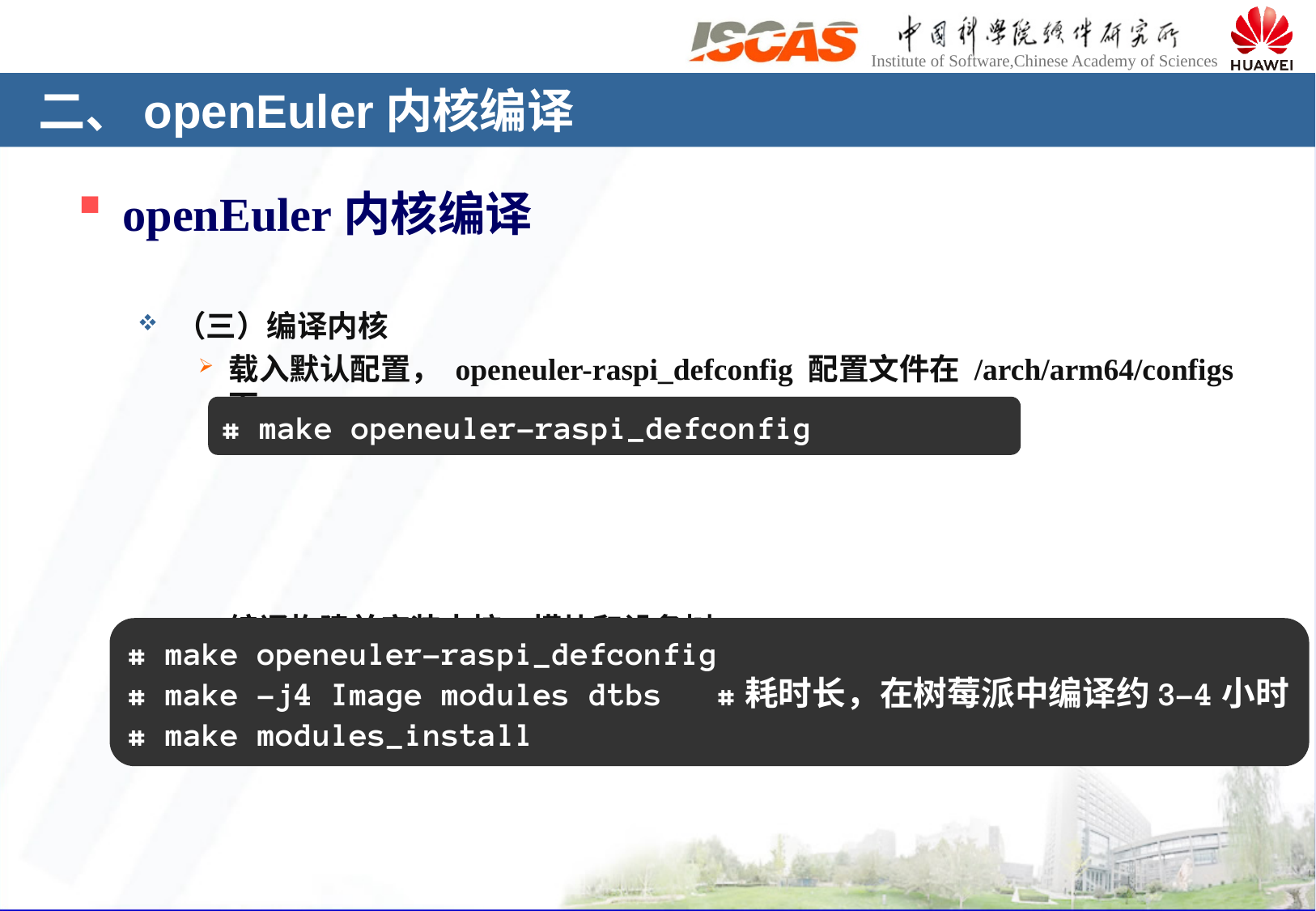

# 二、openEuler内核编译
openEuler内核编译

（三）编译内核
载入默认配置， openeuler-raspi_defconfig 配置文件在 /arch/arm64/configs 下。

编译构建并安装内核、模块和设备树
可先用 make help | grep Image 查看支持的 Image，并替代命令中的 Image。
# make openeuler-raspi_defconfig
# make openeuler-raspi_defconfig
# make -j4 Image modules dtbs   #耗时长，在树莓派中编译约3-4小时
# make modules_install